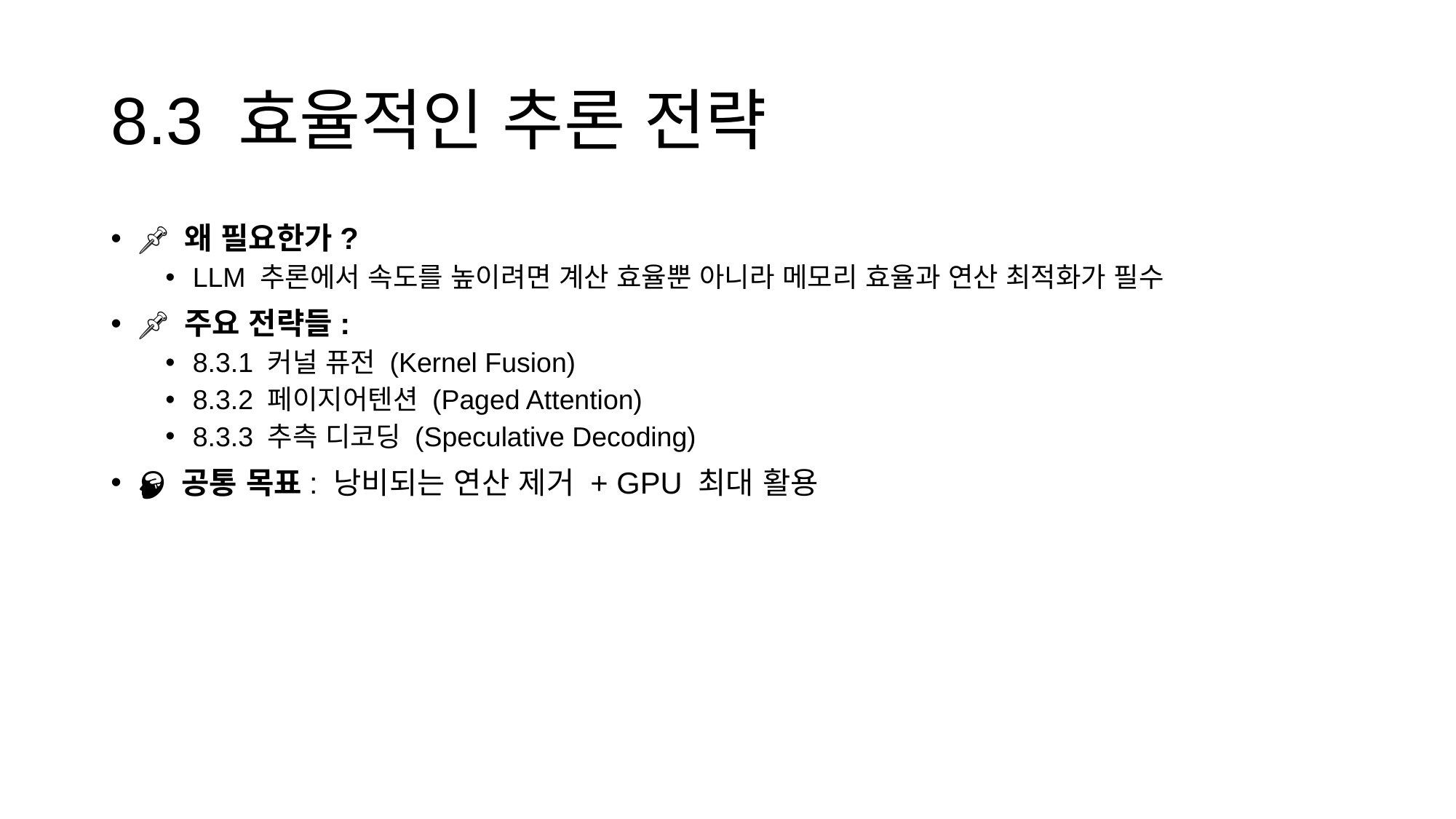

# 8.3 효율적인 추론 전략
📌 왜 필요한가?
LLM 추론에서 속도를 높이려면 계산 효율뿐 아니라 메모리 효율과 연산 최적화가 필수
📌 주요 전략들:
8.3.1 커널 퓨전 (Kernel Fusion)
8.3.2 페이지어텐션 (Paged Attention)
8.3.3 추측 디코딩 (Speculative Decoding)
🧠 공통 목표: 낭비되는 연산 제거 + GPU 최대 활용